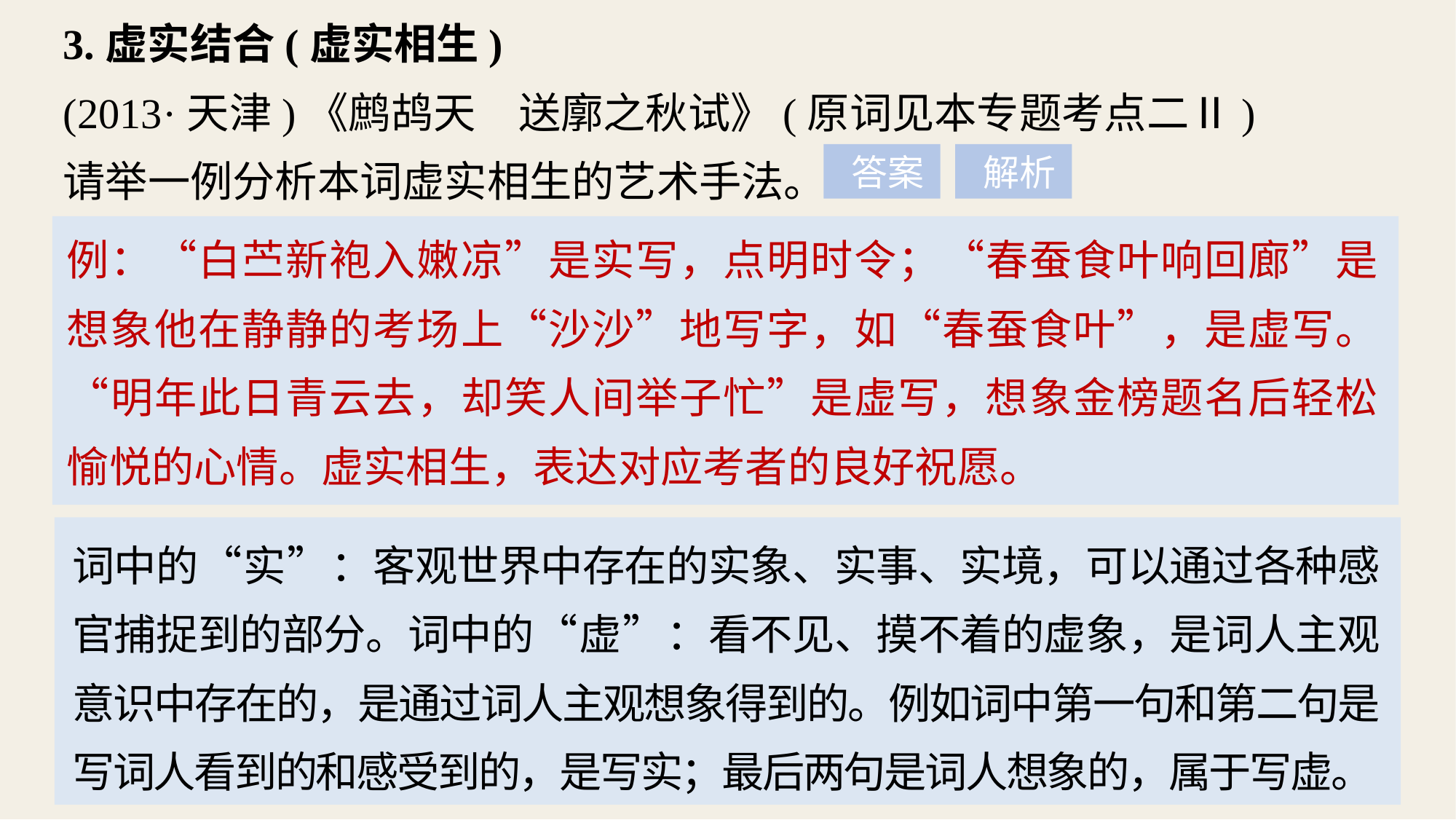

3.虚实结合(虚实相生)
(2013·天津)《鹧鸪天　送廓之秋试》(原词见本专题考点二Ⅱ)
请举一例分析本词虚实相生的艺术手法。
 答案
 解析
例：“白苎新袍入嫩凉”是实写，点明时令；“春蚕食叶响回廊”是想象他在静静的考场上“沙沙”地写字，如“春蚕食叶”，是虚写。“明年此日青云去，却笑人间举子忙”是虚写，想象金榜题名后轻松愉悦的心情。虚实相生，表达对应考者的良好祝愿。

词中的“实”：客观世界中存在的实象、实事、实境，可以通过各种感官捕捉到的部分。词中的“虚”：看不见、摸不着的虚象，是词人主观意识中存在的，是通过词人主观想象得到的。例如词中第一句和第二句是写词人看到的和感受到的，是写实；最后两句是词人想象的，属于写虚。